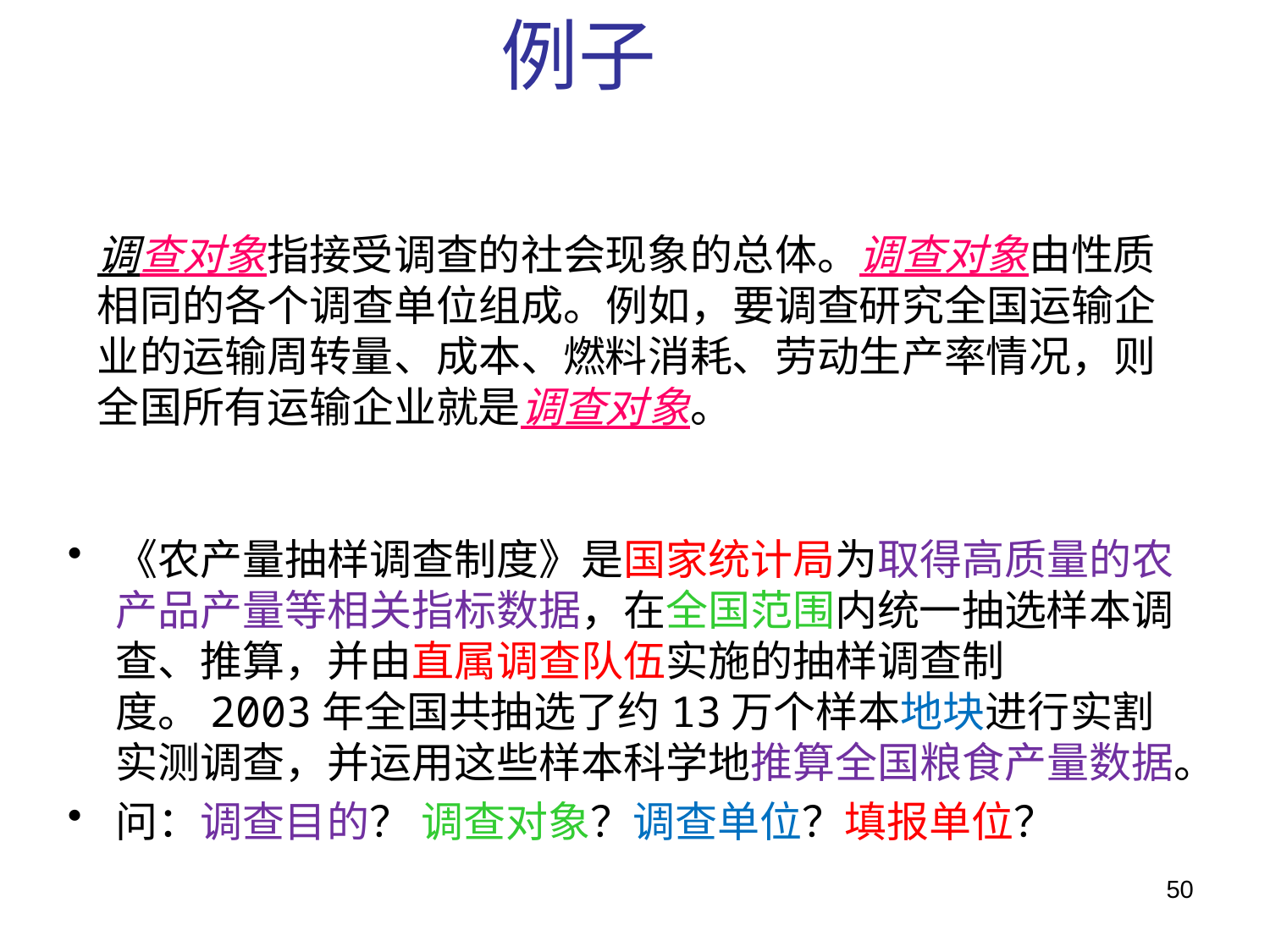

# 例子
调查对象指接受调查的社会现象的总体。调查对象由性质相同的各个调查单位组成。例如，要调查研究全国运输企业的运输周转量、成本、燃料消耗、劳动生产率情况，则全国所有运输企业就是调查对象。
《农产量抽样调查制度》是国家统计局为取得高质量的农产品产量等相关指标数据，在全国范围内统一抽选样本调查、推算，并由直属调查队伍实施的抽样调查制度。2003年全国共抽选了约13万个样本地块进行实割实测调查，并运用这些样本科学地推算全国粮食产量数据。
问：调查目的？ 调查对象？调查单位？填报单位？
50